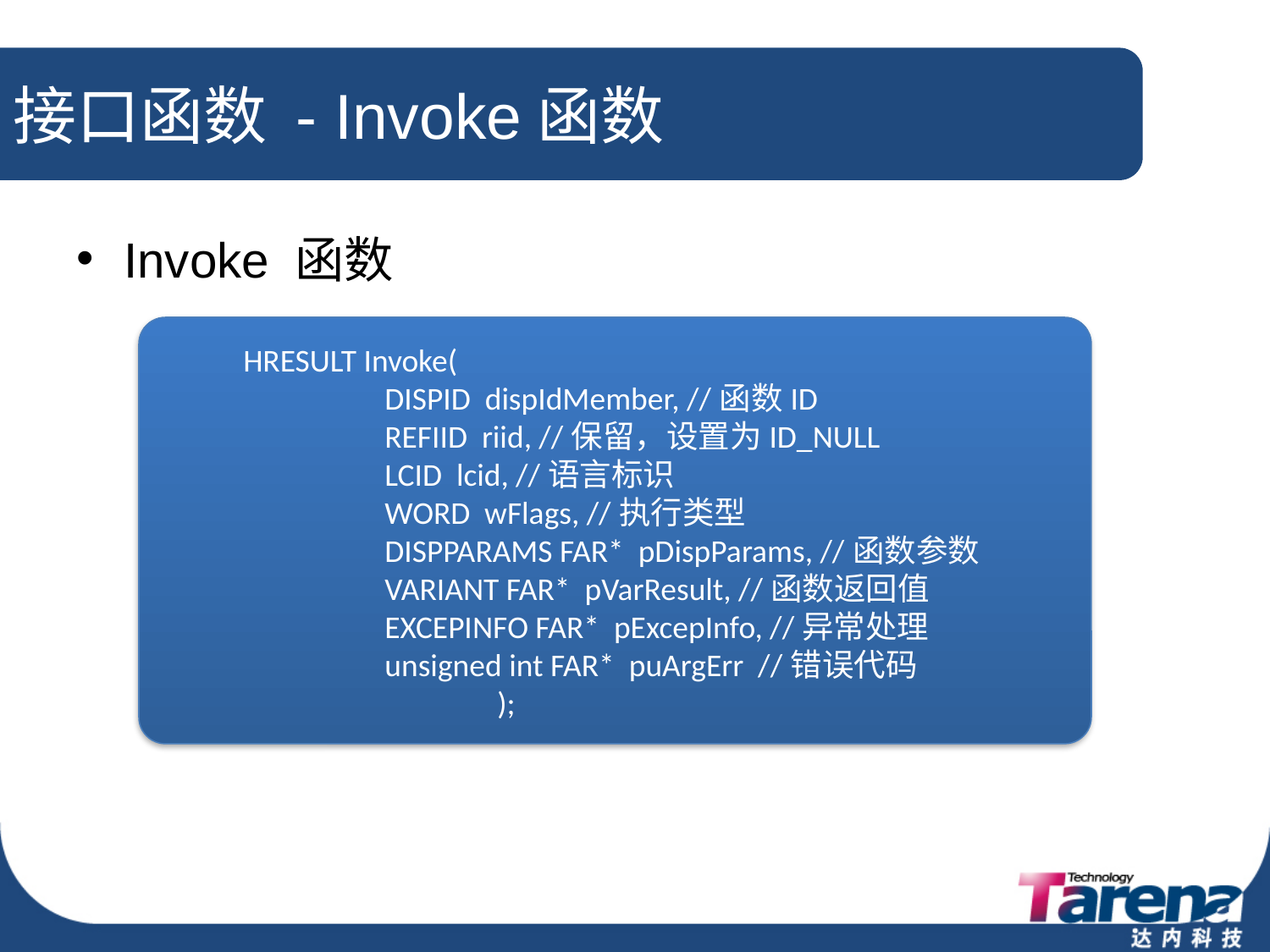

# 接口函数 - Invoke函数
Invoke 函数
HRESULT Invoke(
	  DISPID  dispIdMember, //函数ID
	  REFIID  riid, //保留，设置为ID_NULL
	  LCID  lcid, //语言标识
	  WORD  wFlags, //执行类型
	  DISPPARAMS FAR*  pDispParams, //函数参数
	  VARIANT FAR*  pVarResult, //函数返回值
	  EXCEPINFO FAR*  pExcepInfo, //异常处理
	  unsigned int FAR*  puArgErr  //错误代码
		);